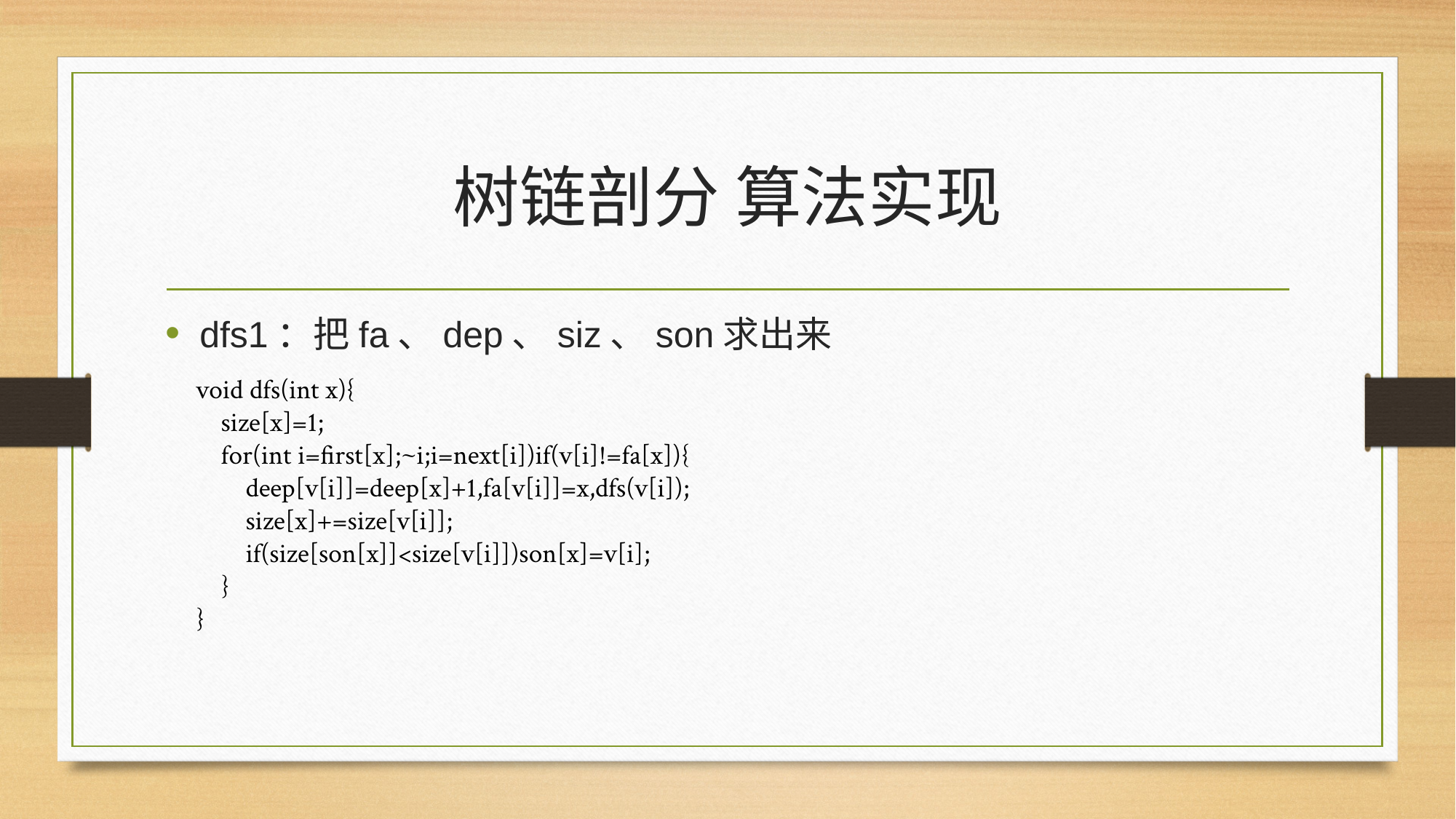

# 树链剖分 算法实现
dfs1：把fa、dep、siz、son求出来
void dfs(int x){
    size[x]=1;
    for(int i=first[x];~i;i=next[i])if(v[i]!=fa[x]){
        deep[v[i]]=deep[x]+1,fa[v[i]]=x,dfs(v[i]);
        size[x]+=size[v[i]];
        if(size[son[x]]<size[v[i]])son[x]=v[i];
    }
}